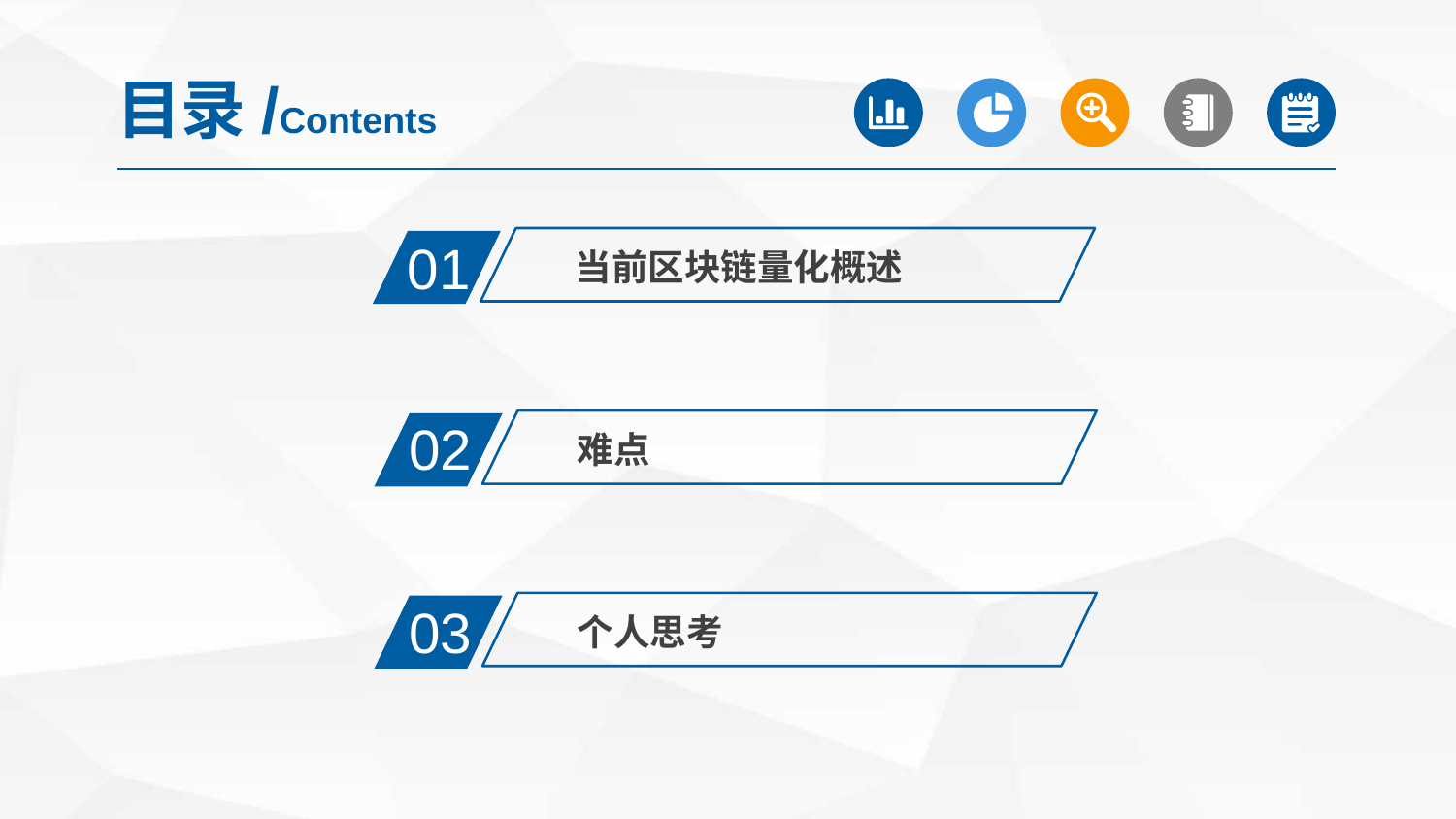

目录/Contents

01

当前区块链量化概述
02

难点
03

个人思考